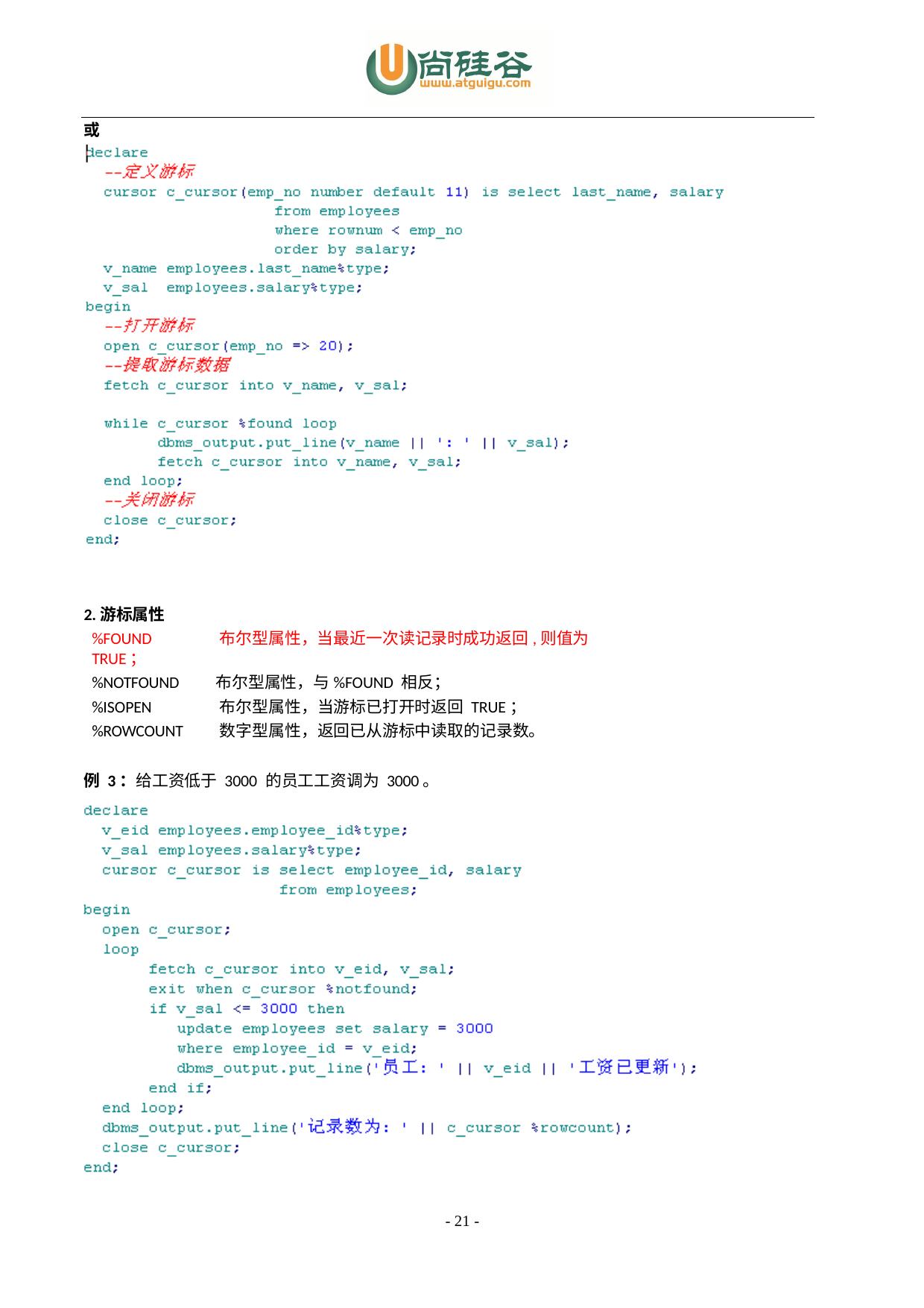

或

2.游标属性
%FOUND	布尔型属性，当最近一次读记录时成功返回,则值为 TRUE；
%NOTFOUND	布尔型属性，与%FOUND 相反；
%ISOPEN	布尔型属性，当游标已打开时返回 TRUE；
%ROWCOUNT	数字型属性，返回已从游标中读取的记录数。

例 3：给工资低于 3000 的员工工资调为 3000。

- 21 -